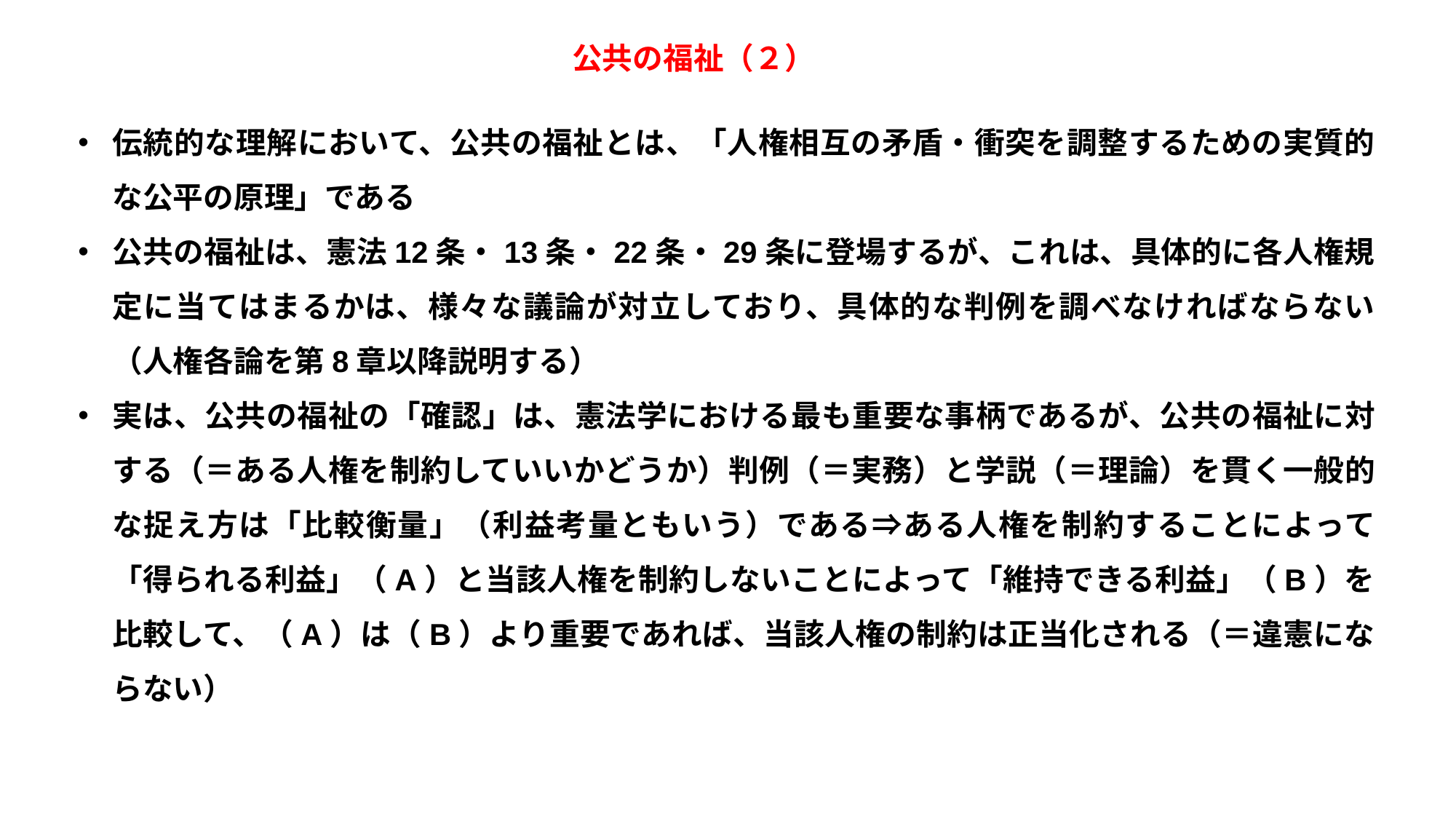

公共の福祉（２）
伝統的な理解において、公共の福祉とは、「人権相互の矛盾・衝突を調整するための実質的な公平の原理」である
公共の福祉は、憲法12条・13条・22条・29条に登場するが、これは、具体的に各人権規定に当てはまるかは、様々な議論が対立しており、具体的な判例を調べなければならない（人権各論を第8章以降説明する）
実は、公共の福祉の「確認」は、憲法学における最も重要な事柄であるが、公共の福祉に対する（＝ある人権を制約していいかどうか）判例（＝実務）と学説（＝理論）を貫く一般的な捉え方は「比較衡量」（利益考量ともいう）である⇒ある人権を制約することによって「得られる利益」（A）と当該人権を制約しないことによって「維持できる利益」（B）を比較して、（A）は（B）より重要であれば、当該人権の制約は正当化される（＝違憲にならない）